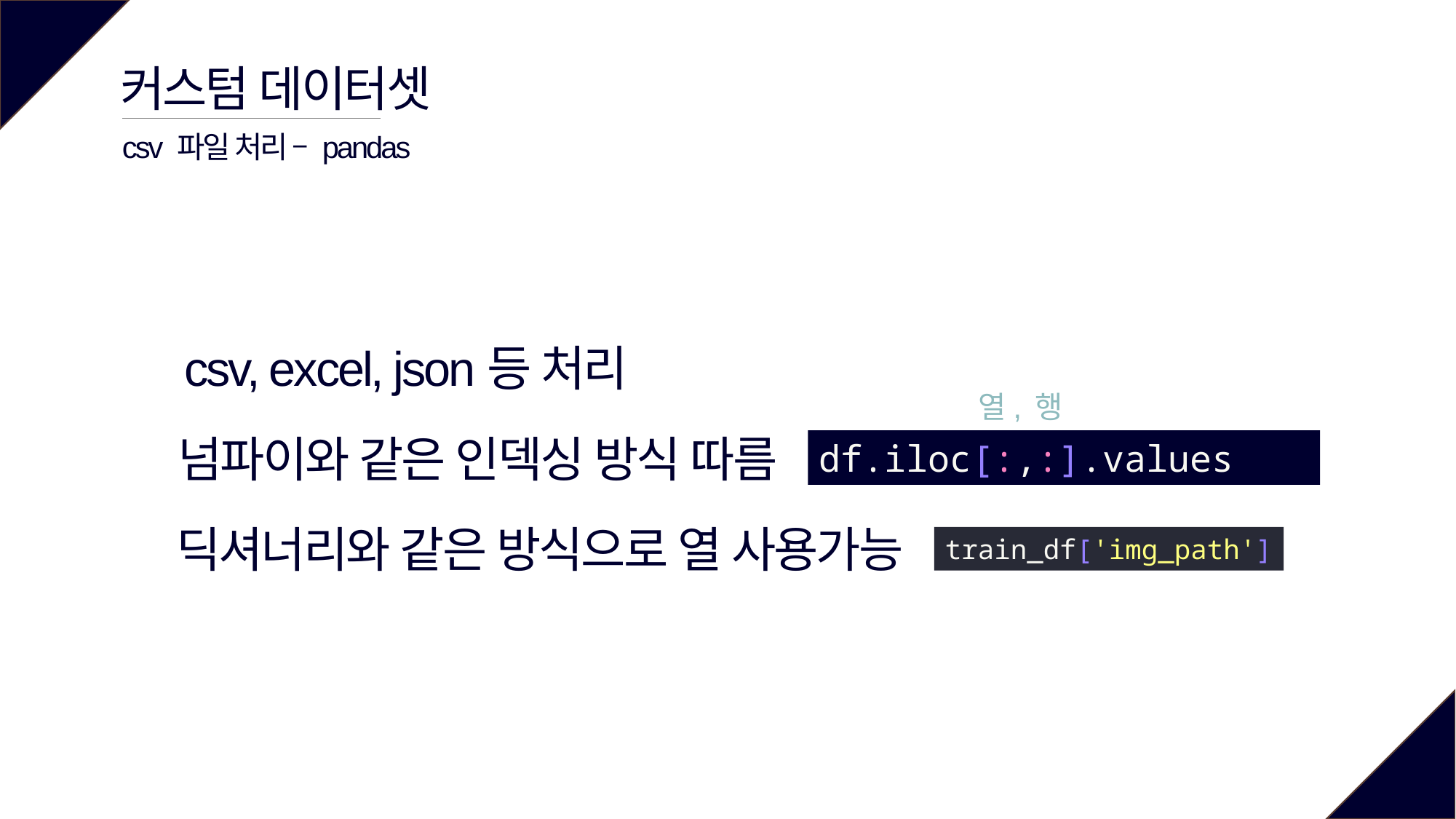

커스텀 데이터셋
csv 파일 처리 – pandas
csv, excel, json등 처리
열, 행
넘파이와 같은 인덱싱 방식 따름
df.iloc[:,:].values
딕셔너리와 같은 방식으로 열 사용가능
train_df['img_path']